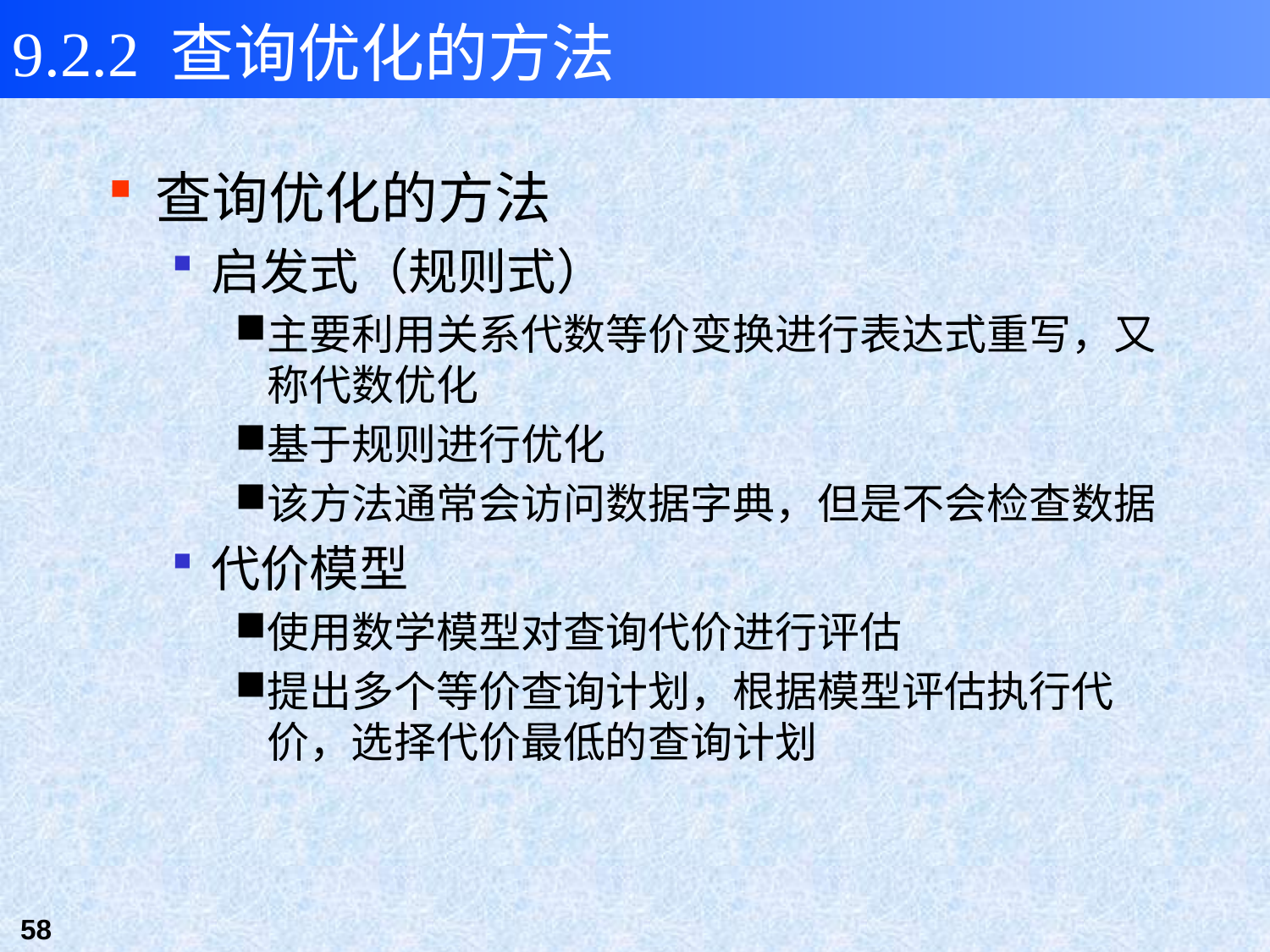

9.2.2 查询优化的方法
查询优化的方法
启发式（规则式）
主要利用关系代数等价变换进行表达式重写，又称代数优化
基于规则进行优化
该方法通常会访问数据字典，但是不会检查数据
代价模型
使用数学模型对查询代价进行评估
提出多个等价查询计划，根据模型评估执行代价，选择代价最低的查询计划